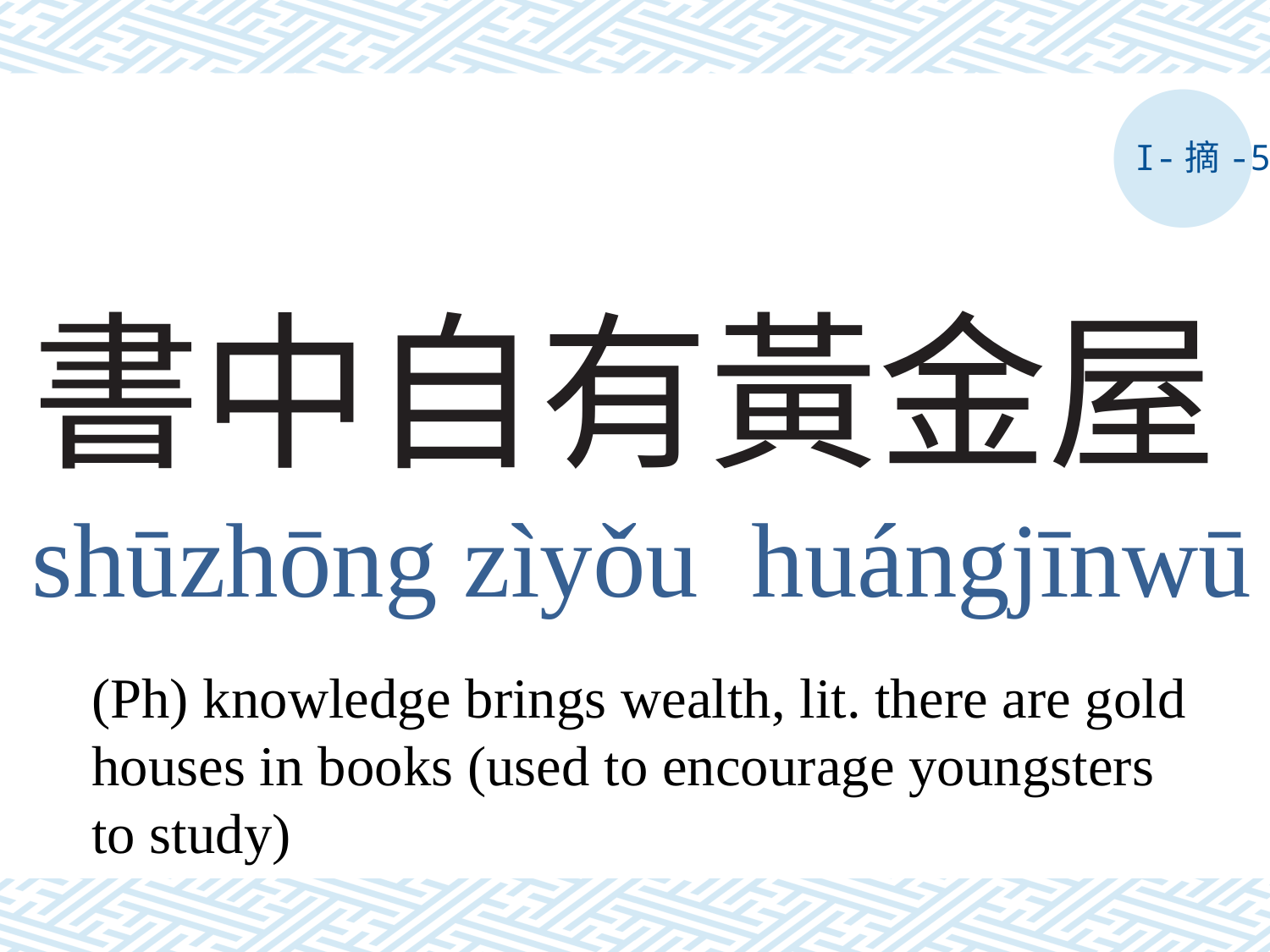

I-摘-5

# 書中自有黃金屋
shūzhōng zìyǒu  huángjīnwū
(Ph) knowledge brings wealth, lit. there are gold houses in books (used to encourage youngsters to study)